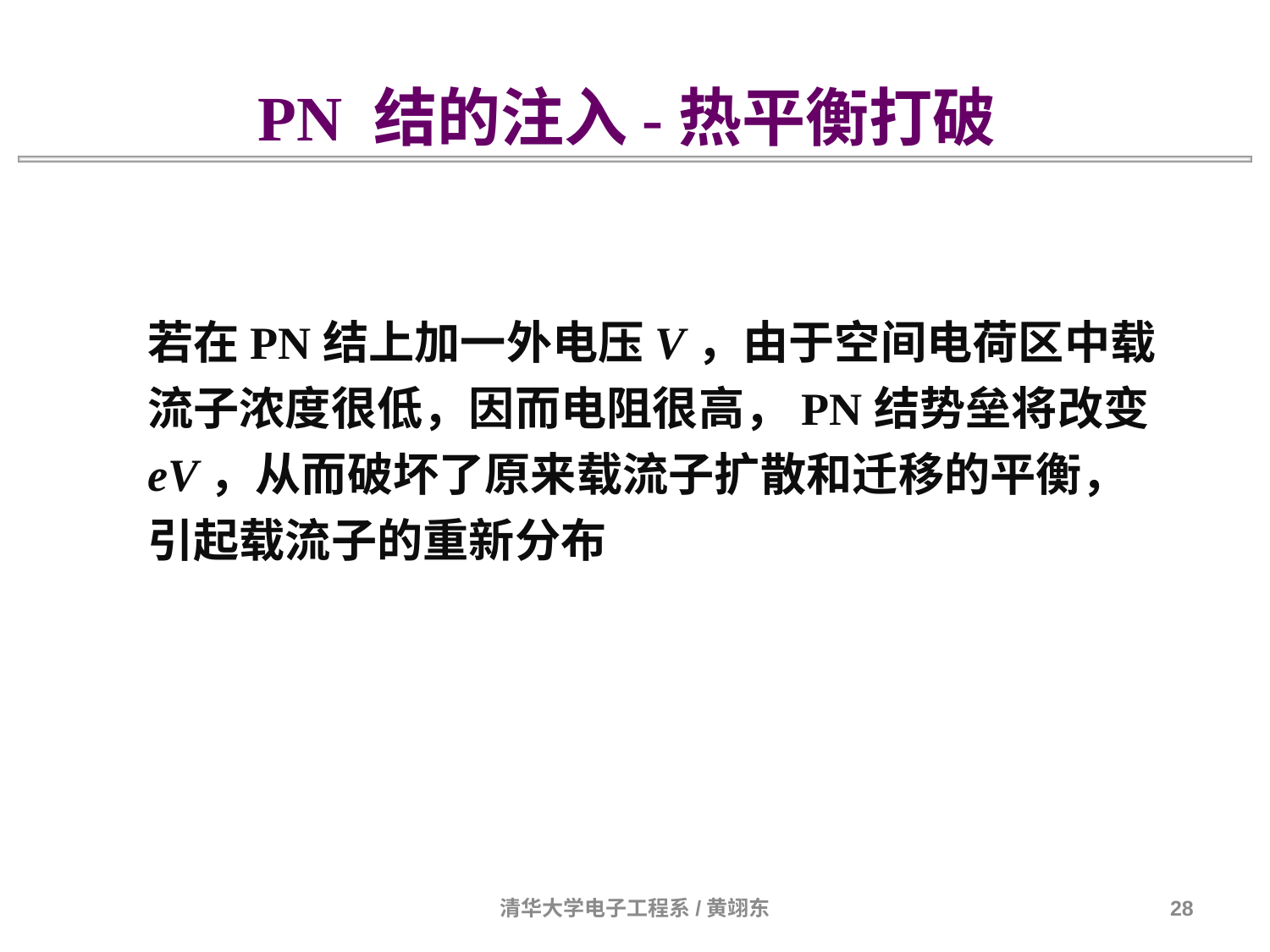

PN 结的注入-热平衡打破

若在PN结上加一外电压V，由于空间电荷区中载流子浓度很低，因而电阻很高，PN结势垒将改变eV，从而破坏了原来载流子扩散和迁移的平衡，引起载流子的重新分布
清华大学电子工程系/黄翊东
28